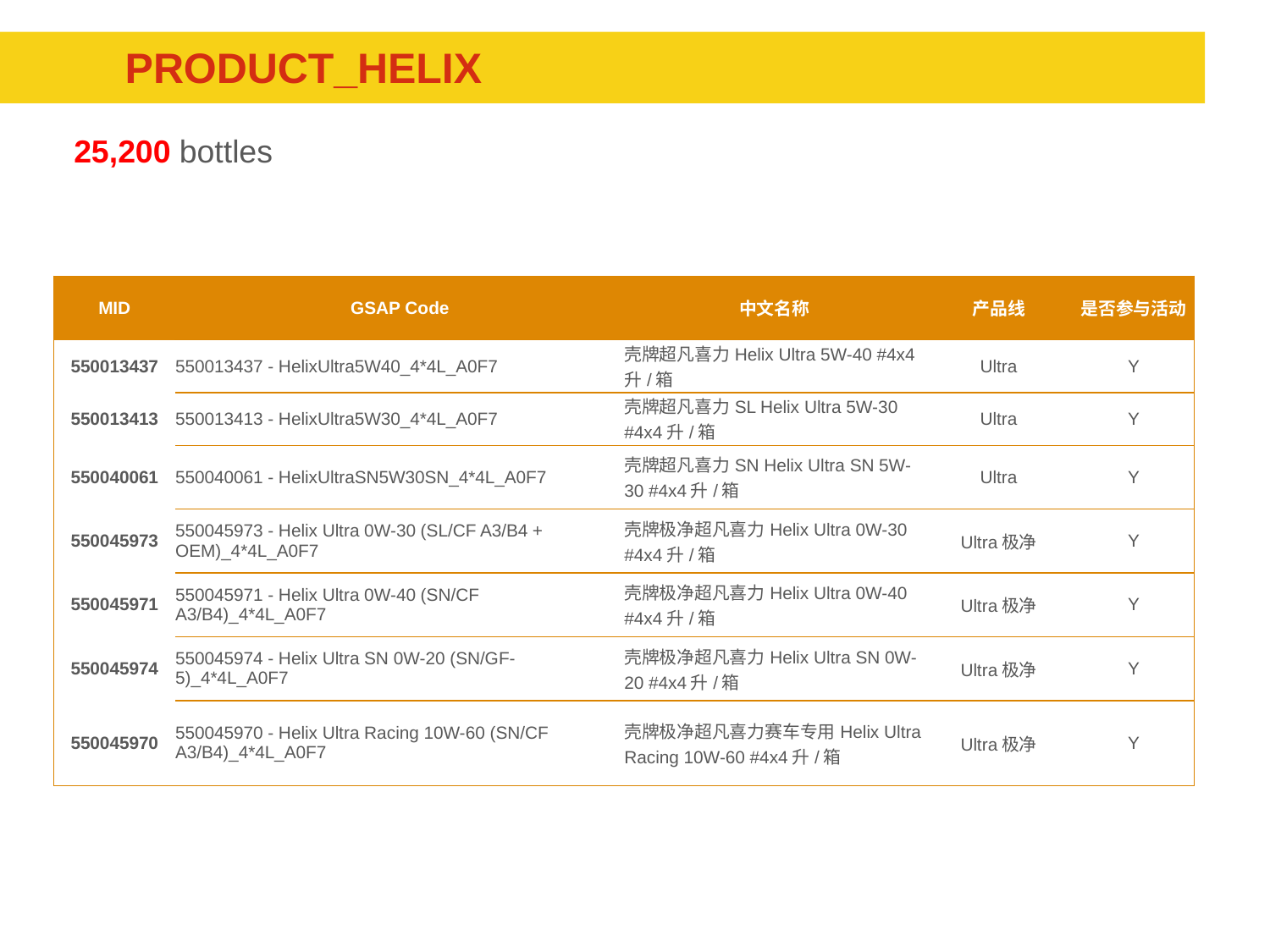

# product_helix
 25,200 bottles
| MID | GSAP Code | 中文名称 | 产品线 | 是否参与活动 |
| --- | --- | --- | --- | --- |
| 550013437 | 550013437 - HelixUltra5W40\_4\*4L\_A0F7 | 壳牌超凡喜力Helix Ultra 5W-40 #4x4升/箱 | Ultra | Y |
| 550013413 | 550013413 - HelixUltra5W30\_4\*4L\_A0F7 | 壳牌超凡喜力SL Helix Ultra 5W-30 #4x4升/箱 | Ultra | Y |
| 550040061 | 550040061 - HelixUltraSN5W30SN\_4\*4L\_A0F7 | 壳牌超凡喜力SN Helix Ultra SN 5W-30 #4x4升/箱 | Ultra | Y |
| 550045973 | 550045973 - Helix Ultra 0W-30 (SL/CF A3/B4 + OEM)\_4\*4L\_A0F7 | 壳牌极净超凡喜力Helix Ultra 0W-30 #4x4升/箱 | Ultra极净 | Y |
| 550045971 | 550045971 - Helix Ultra 0W-40 (SN/CF A3/B4)\_4\*4L\_A0F7 | 壳牌极净超凡喜力Helix Ultra 0W-40 #4x4升/箱 | Ultra极净 | Y |
| 550045974 | 550045974 - Helix Ultra SN 0W-20 (SN/GF-5)\_4\*4L\_A0F7 | 壳牌极净超凡喜力Helix Ultra SN 0W-20 #4x4升/箱 | Ultra极净 | Y |
| 550045970 | 550045970 - Helix Ultra Racing 10W-60 (SN/CF A3/B4)\_4\*4L\_A0F7 | 壳牌极净超凡喜力赛车专用Helix Ultra Racing 10W-60 #4x4升/箱 | Ultra极净 | Y |